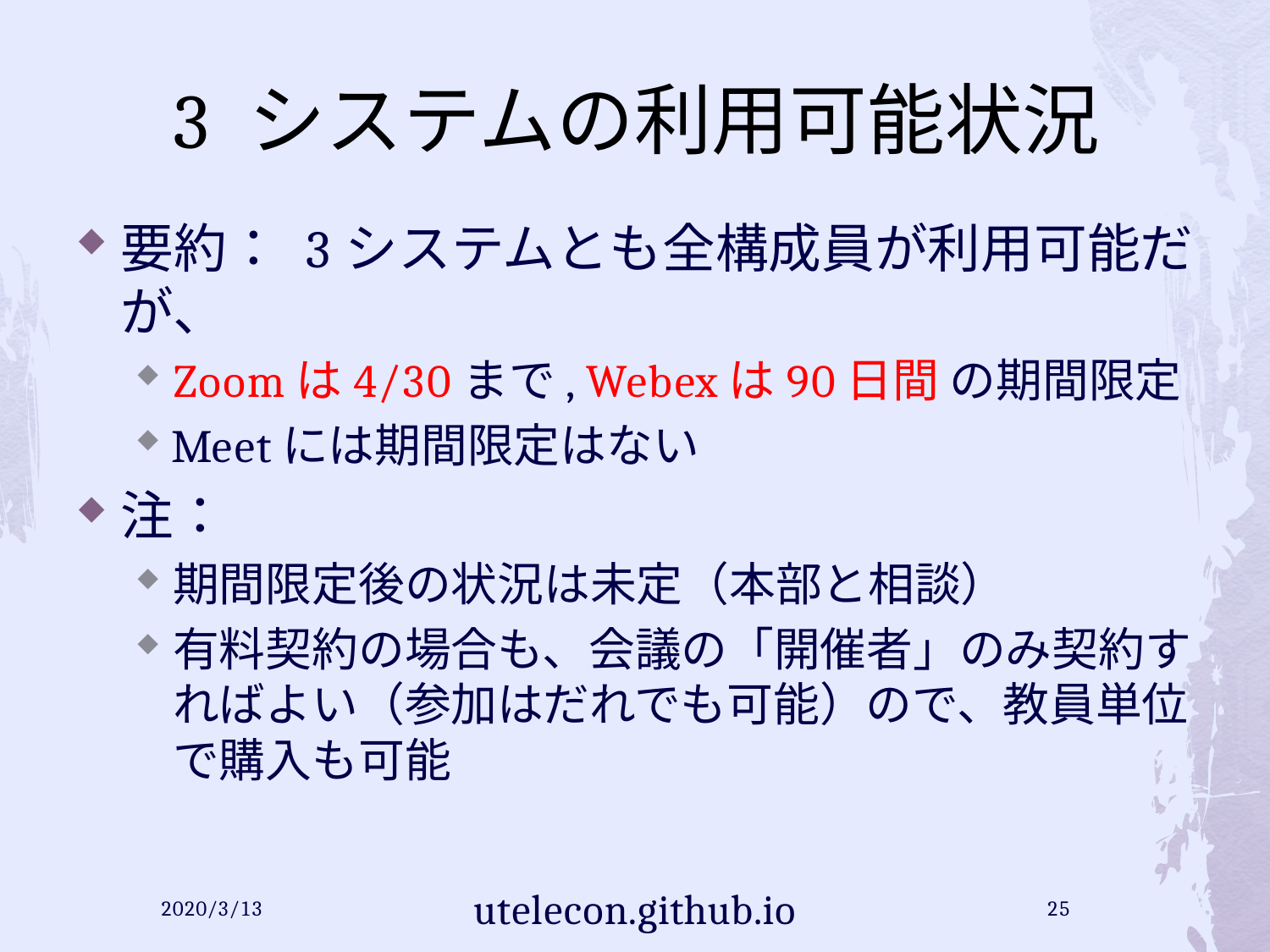

# 3 システムの利用可能状況
要約： 3システムとも全構成員が利用可能だが、
Zoomは4/30まで, Webexは90日間 の期間限定
Meetには期間限定はない
注：
期間限定後の状況は未定（本部と相談）
有料契約の場合も、会議の「開催者」のみ契約すればよい（参加はだれでも可能）ので、教員単位で購入も可能
2020/3/13
utelecon.github.io
25